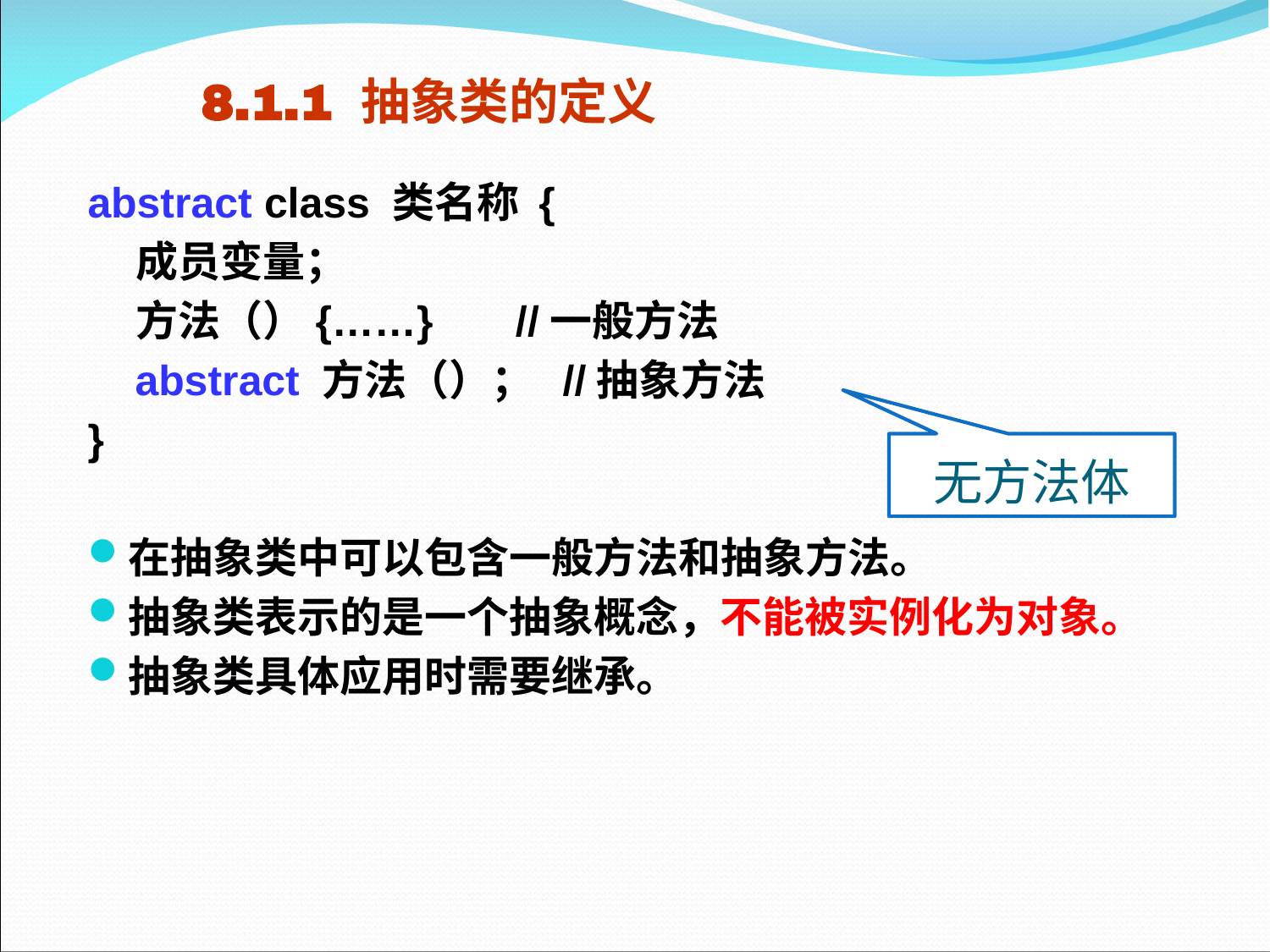

# 8.1.1 抽象类的定义
abstract class 类名称 {
    成员变量；
    方法（）{……}       //一般方法
    abstract 方法（）；  //抽象方法
}

在抽象类中可以包含一般方法和抽象方法。
抽象类表示的是一个抽象概念，不能被实例化为对象。
抽象类具体应用时需要继承。
无方法体